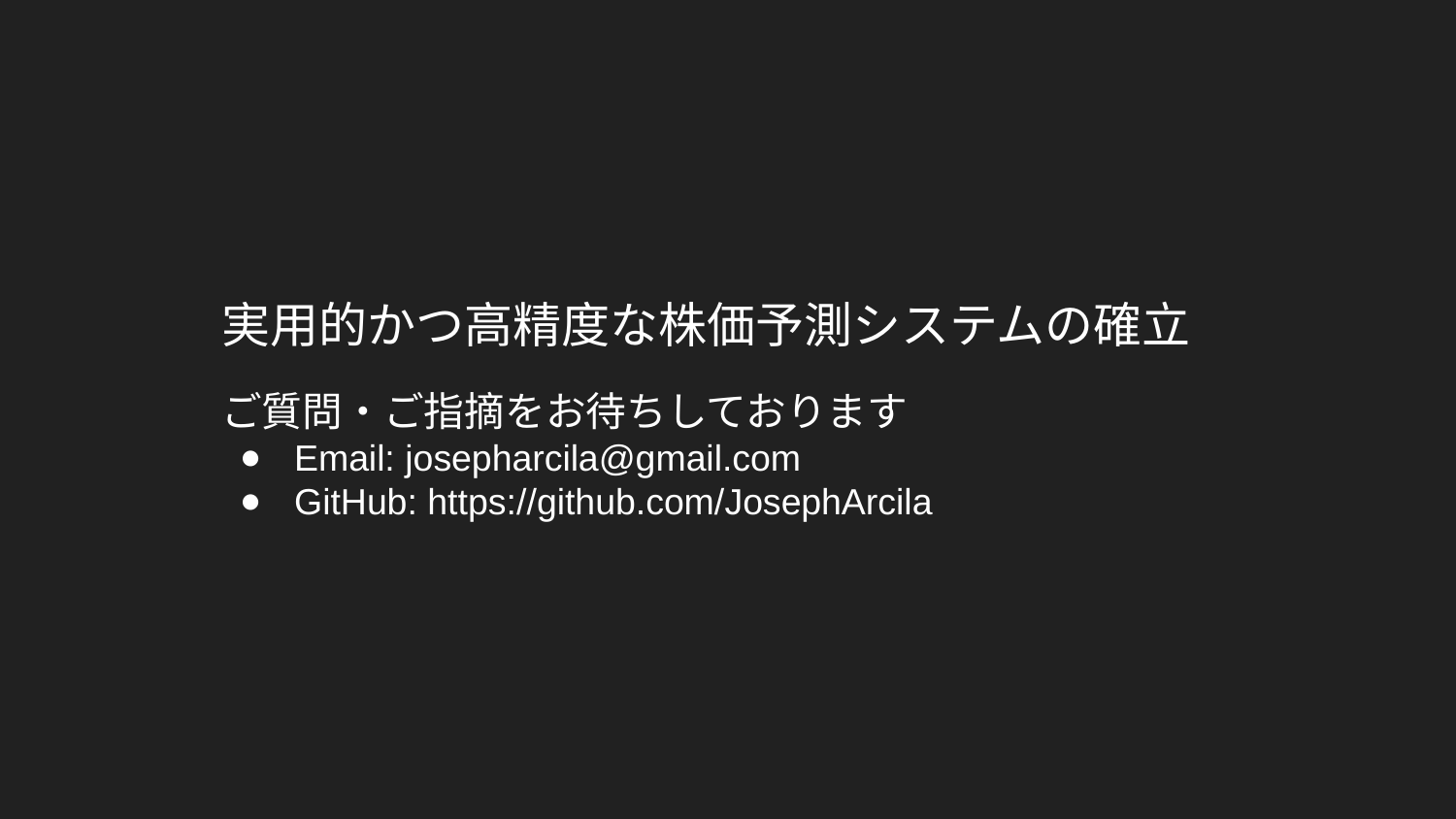

実用的かつ高精度な株価予測システムの確立

ご質問・ご指摘をお待ちしております
Email: josepharcila@gmail.com
GitHub: https://github.com/JosephArcila